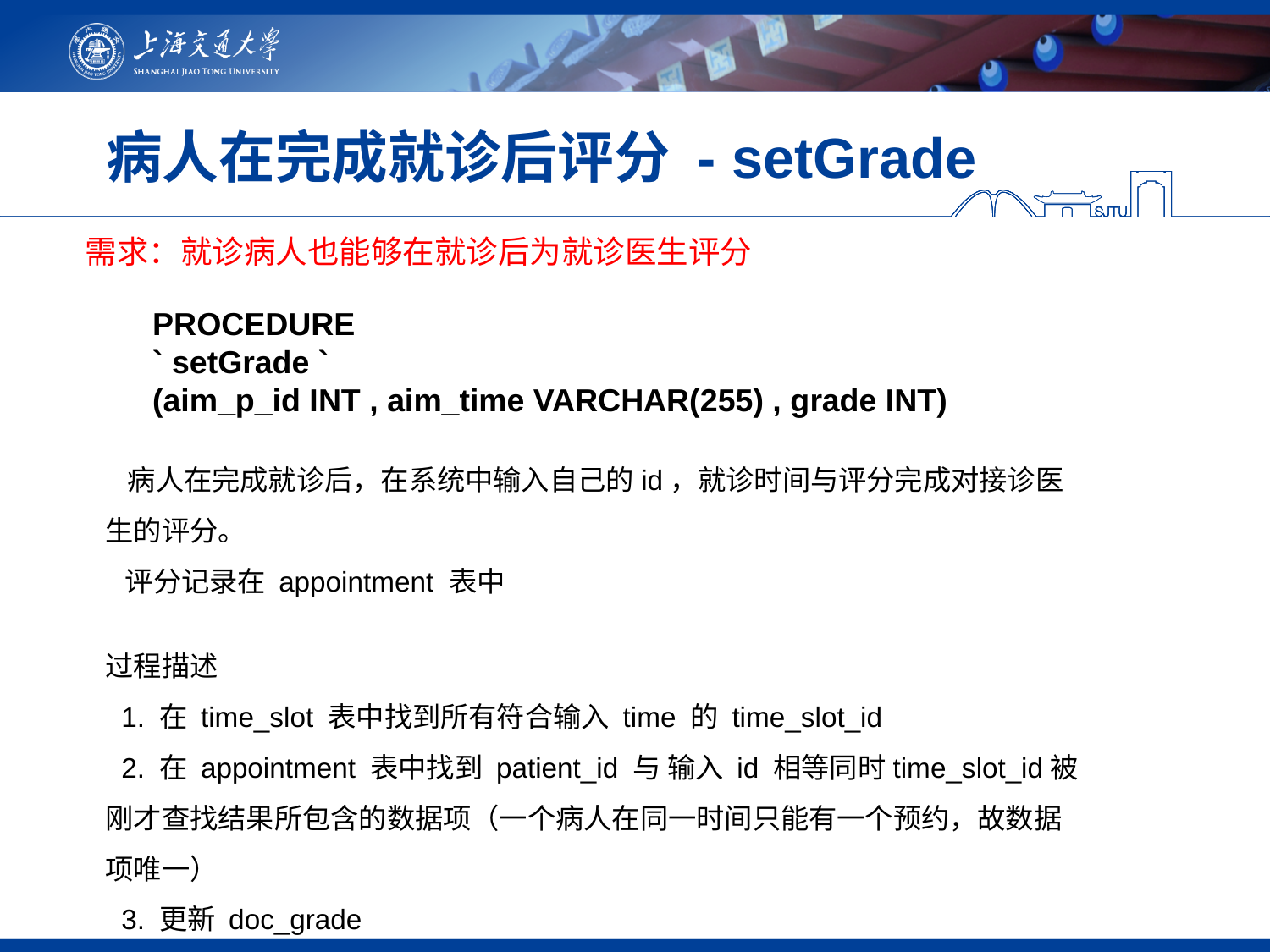

# 病人在完成就诊后评分 - setGrade
需求：就诊病人也能够在就诊后为就诊医生评分
PROCEDURE
` setGrade `
(aim_p_id INT , aim_time VARCHAR(255) , grade INT)
  病人在完成就诊后，在系统中输入自己的id，就诊时间与评分完成对接诊医生的评分。
  评分记录在 appointment 表中

过程描述
  1. 在 time_slot 表中找到所有符合输入 time 的 time_slot_id
  2. 在 appointment 表中找到 patient_id 与 输入 id 相等同时time_slot_id被刚才查找结果所包含的数据项（一个病人在同一时间只能有一个预约，故数据项唯一）
  3. 更新 doc_grade